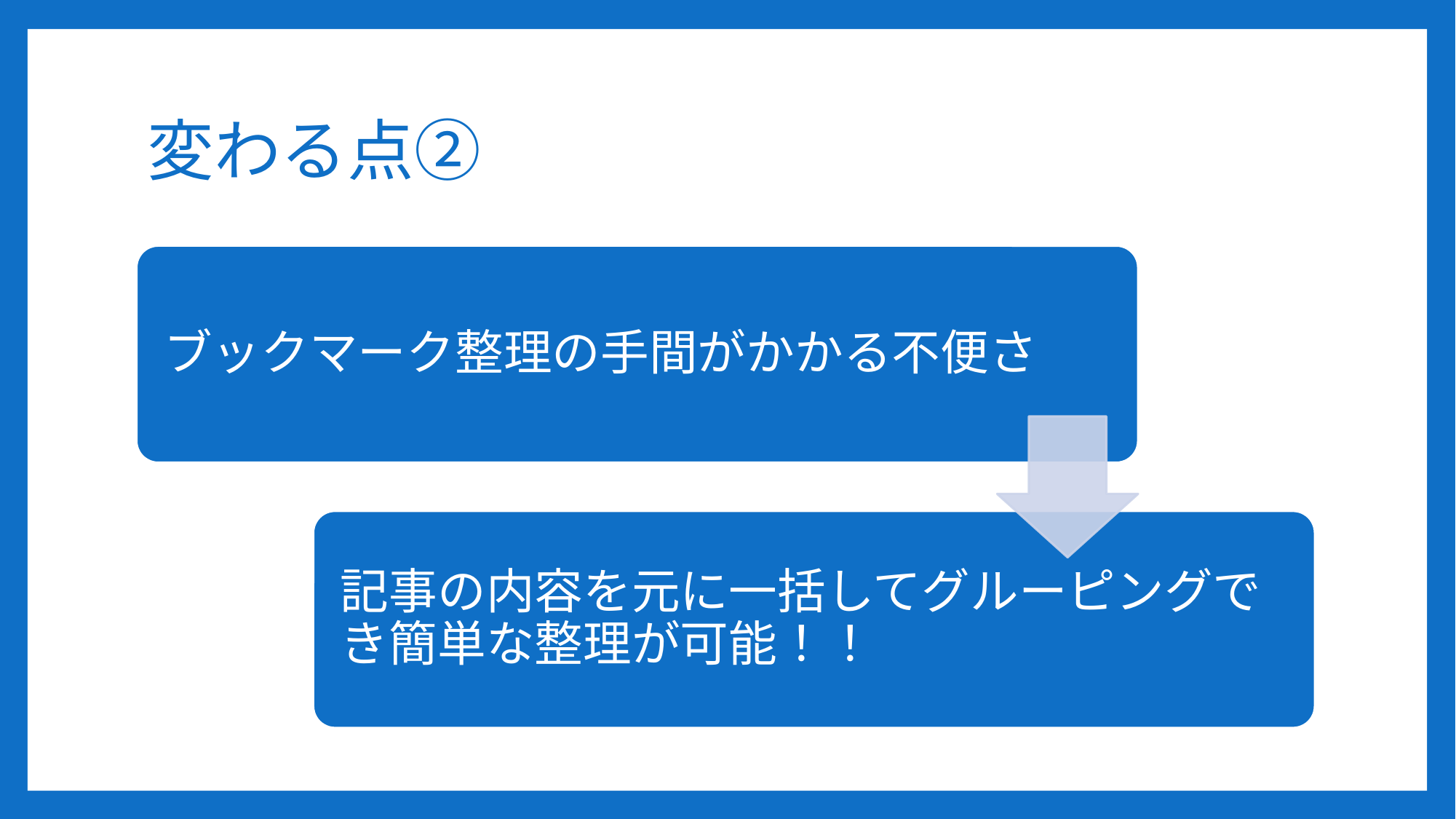

# 変わる点②
ブックマーク整理の手間がかかる不便さ
記事の内容を元に一括してグルーピングでき簡単な整理が可能！！